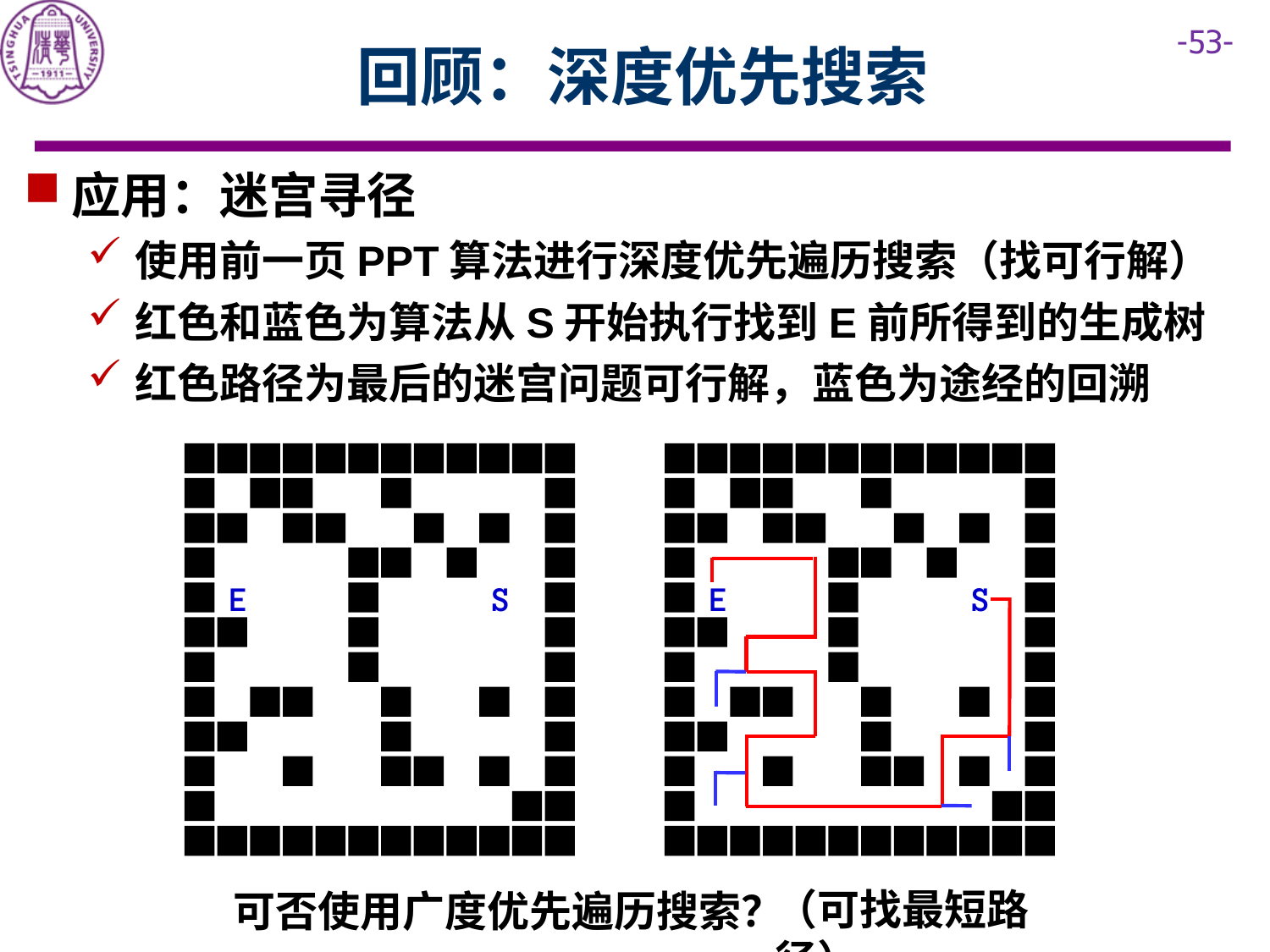

# 回顾：深度优先搜索
应用：迷宫寻径
使用前一页PPT算法进行深度优先遍历搜索（找可行解）
红色和蓝色为算法从S开始执行找到E前所得到的生成树
红色路径为最后的迷宫问题可行解，蓝色为途经的回溯

E

S

E

S

（可找最短路径）
可否使用广度优先遍历搜索？